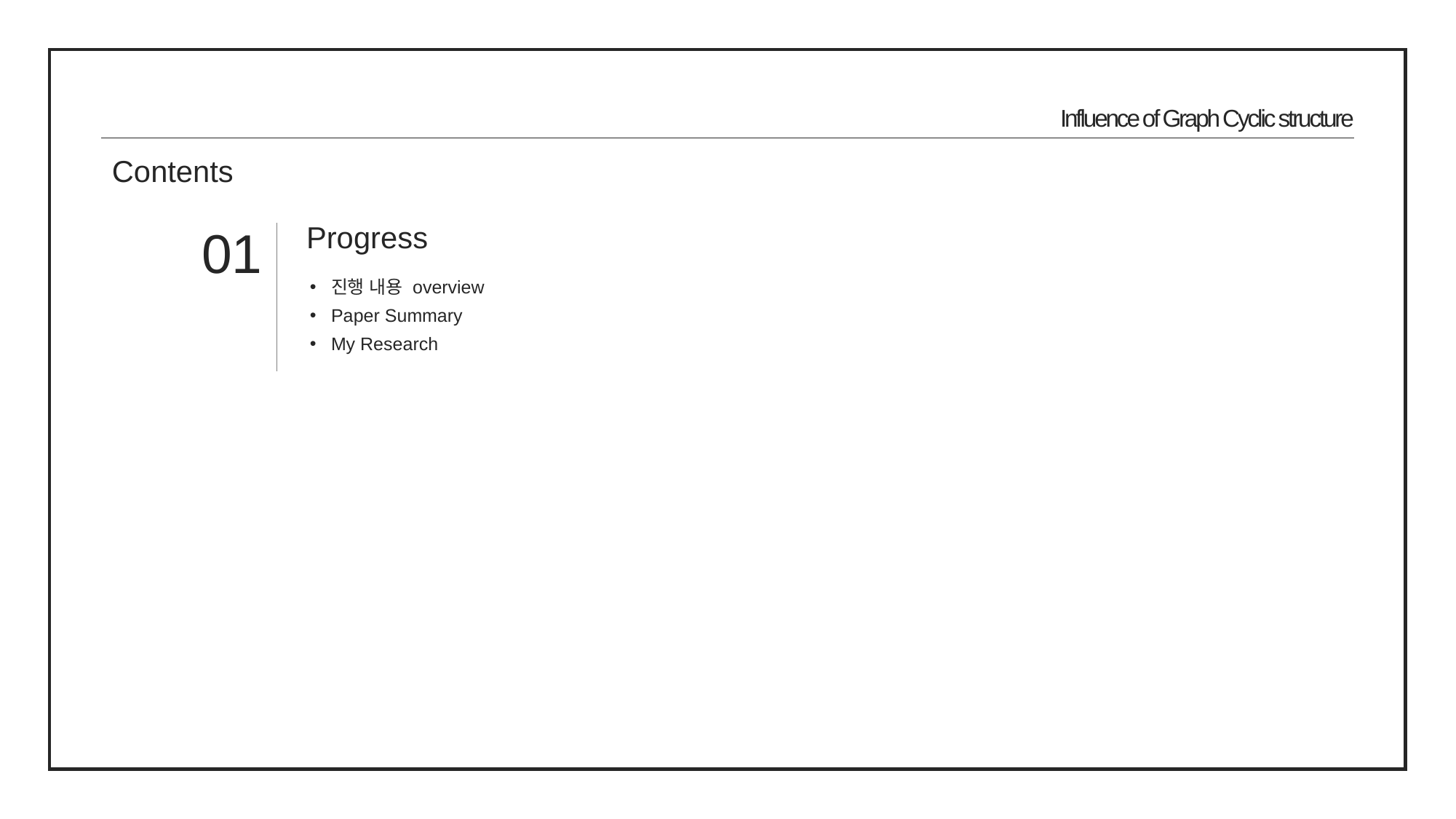

Influence of Graph Cyclic structure
Contents
01
Progress

진행 내용 overview
Paper Summary
My Research